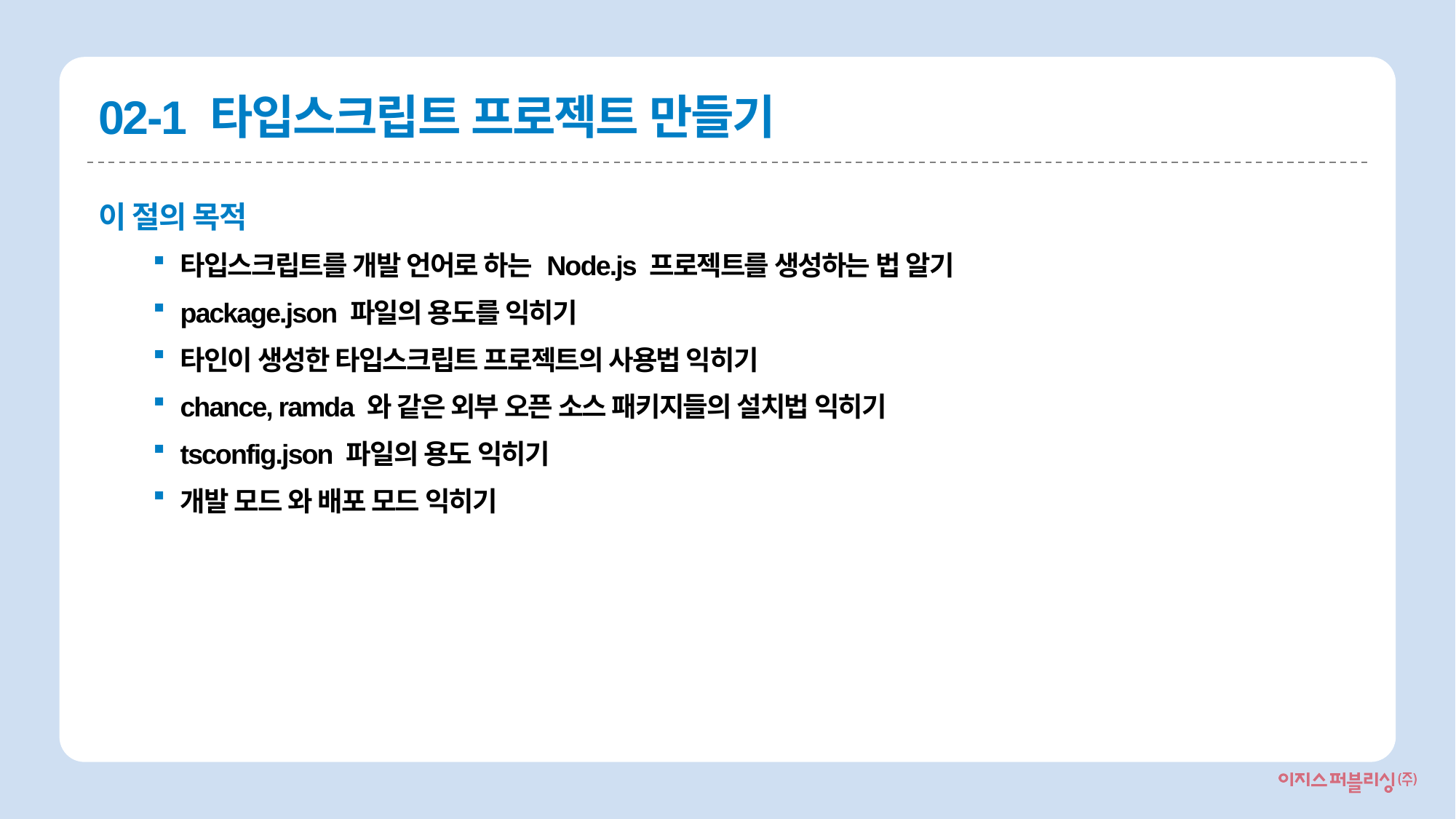

# 02-1 타입스크립트 프로젝트 만들기
이 절의 목적
타입스크립트를 개발 언어로 하는 Node.js 프로젝트를 생성하는 법 알기
package.json 파일의 용도를 익히기
타인이 생성한 타입스크립트 프로젝트의 사용법 익히기
chance, ramda 와 같은 외부 오픈 소스 패키지들의 설치법 익히기
tsconfig.json 파일의 용도 익히기
개발 모드 와 배포 모드 익히기